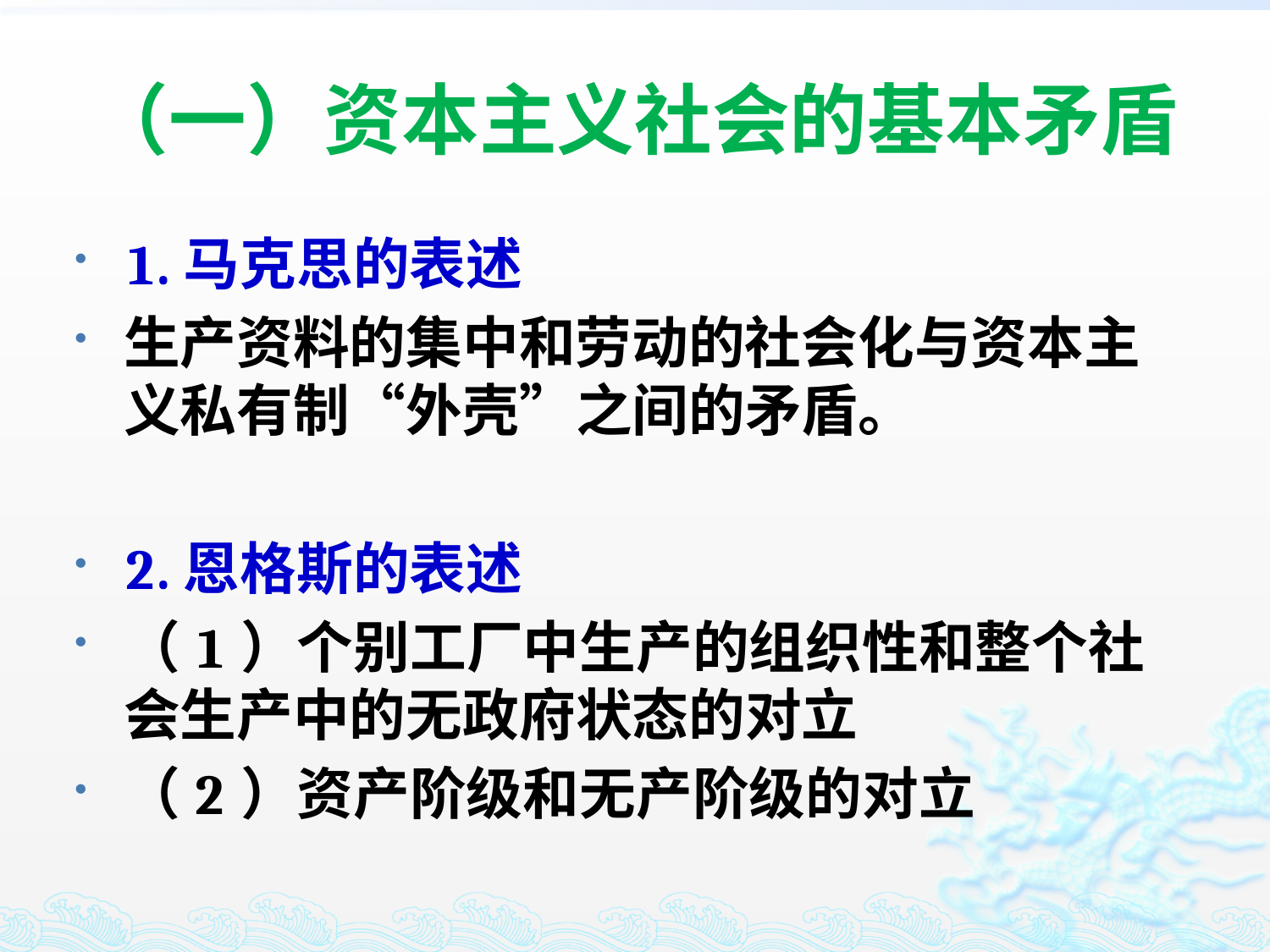

# （一）资本主义社会的基本矛盾
1.马克思的表述
生产资料的集中和劳动的社会化与资本主义私有制“外壳”之间的矛盾。

2.恩格斯的表述
（1）个别工厂中生产的组织性和整个社会生产中的无政府状态的对立
（2）资产阶级和无产阶级的对立